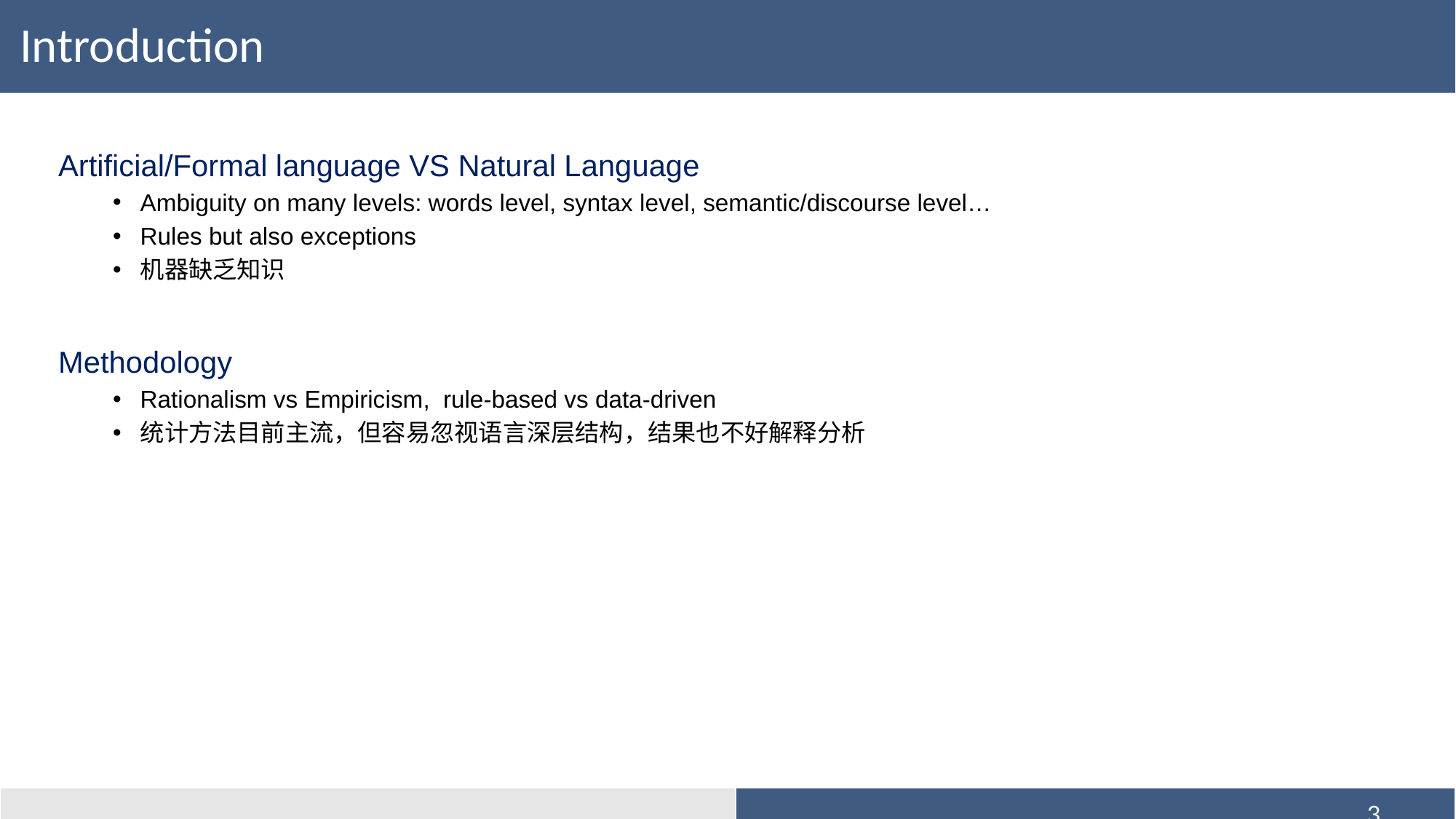

# Introduction
Artificial/Formal language VS Natural Language
Ambiguity on many levels: words level, syntax level, semantic/discourse level…
Rules but also exceptions
机器缺乏知识

Methodology
Rationalism vs Empiricism,  rule-based vs data-driven
统计方法目前主流，但容易忽视语言深层结构，结果也不好解释分析